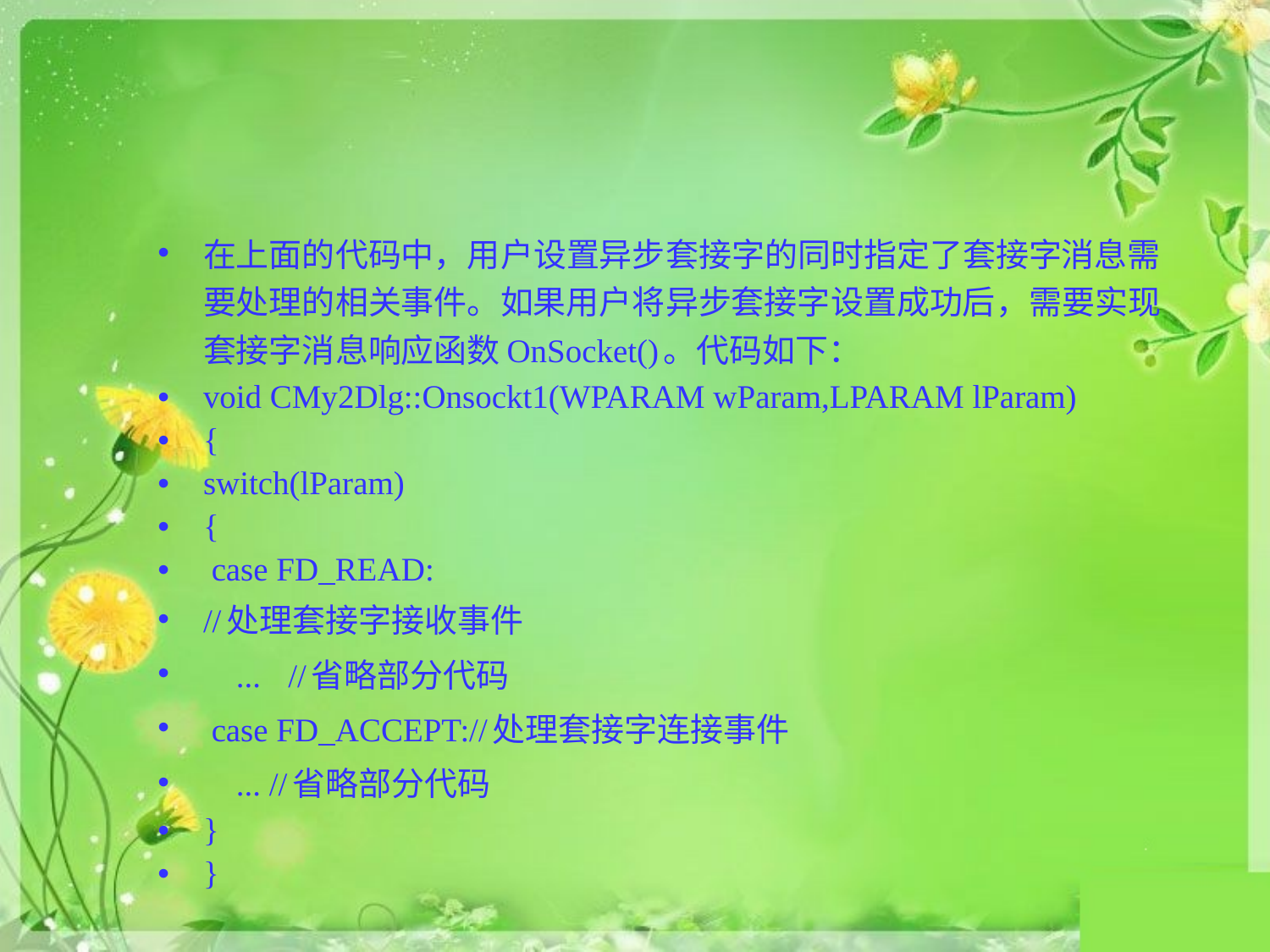

#
在上面的代码中，用户设置异步套接字的同时指定了套接字消息需要处理的相关事件。如果用户将异步套接字设置成功后，需要实现套接字消息响应函数OnSocket()。代码如下：
void CMy2Dlg::Onsockt1(WPARAM wParam,LPARAM lParam)
{
switch(lParam)
{
 case FD_READ:
//处理套接字接收事件
    ...	//省略部分代码
 case FD_ACCEPT://处理套接字连接事件
    ... //省略部分代码
}
}